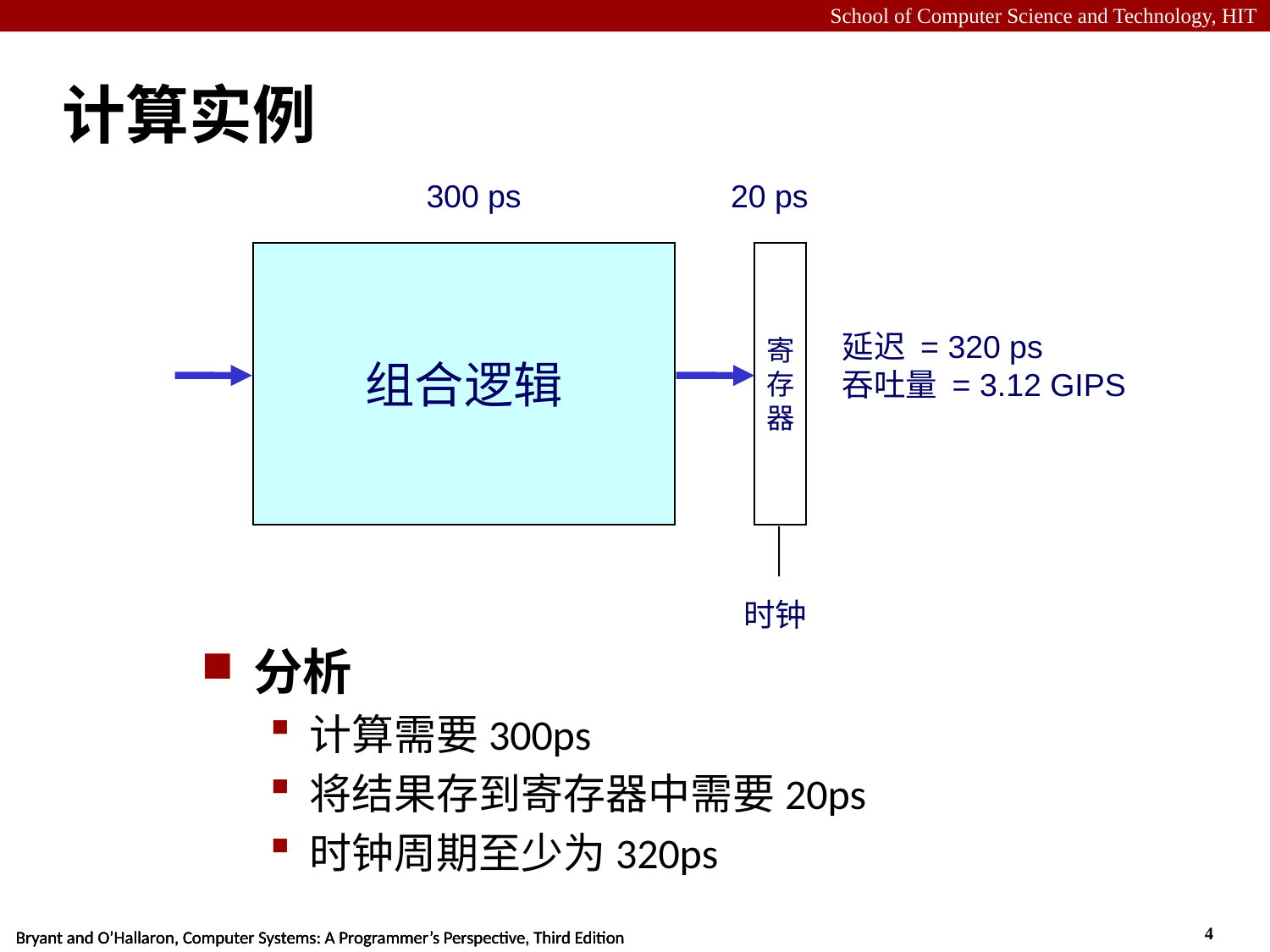

# 计算实例
300 ps
20 ps
组合逻辑

寄
存
器

延迟 = 320 ps
吞吐量 = 3.12 GIPS

时钟
分析
计算需要300ps
将结果存到寄存器中需要20ps
时钟周期至少为320ps